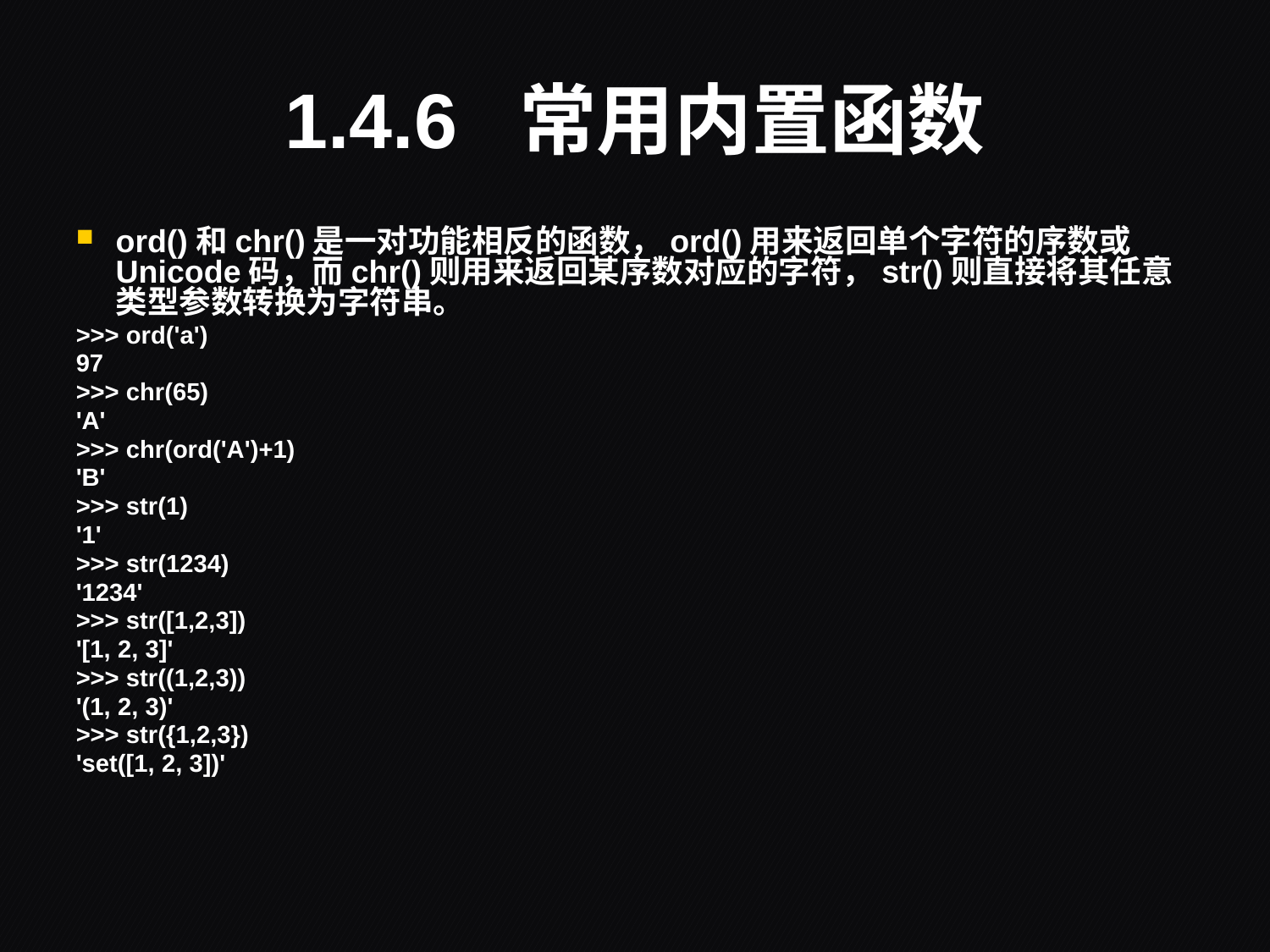

# 1.4.6  常用内置函数
ord()和chr()是一对功能相反的函数，ord()用来返回单个字符的序数或Unicode码，而chr()则用来返回某序数对应的字符，str()则直接将其任意类型参数转换为字符串。
>>> ord('a')
97
>>> chr(65)
'A'
>>> chr(ord('A')+1)
'B'
>>> str(1)
'1'
>>> str(1234)
'1234'
>>> str([1,2,3])
'[1, 2, 3]'
>>> str((1,2,3))
'(1, 2, 3)'
>>> str({1,2,3})
'set([1, 2, 3])'